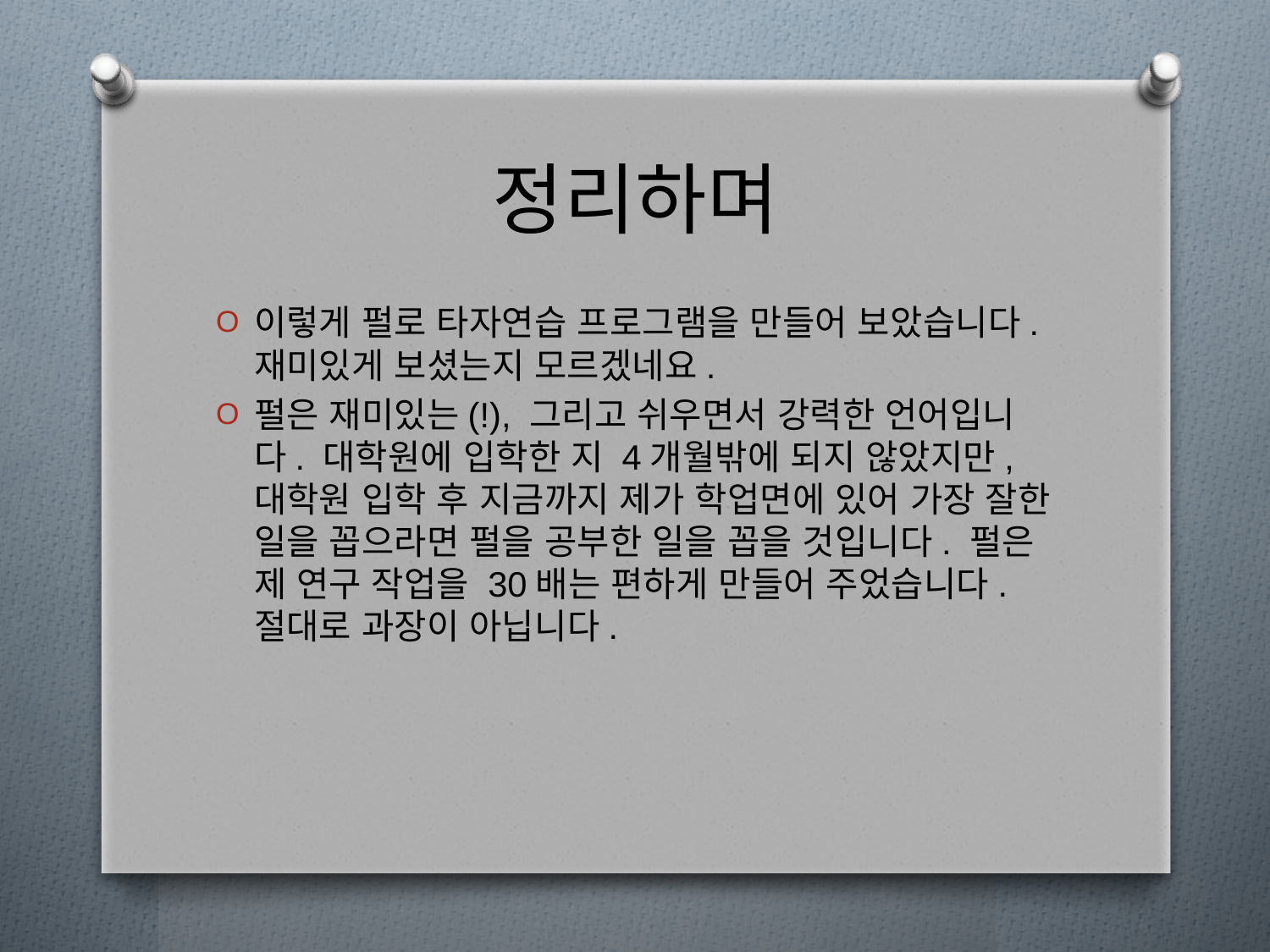

# 정리하며
이렇게 펄로 타자연습 프로그램을 만들어 보았습니다. 재미있게 보셨는지 모르겠네요.
펄은 재미있는(!), 그리고 쉬우면서 강력한 언어입니다. 대학원에 입학한 지 4개월밖에 되지 않았지만, 대학원 입학 후 지금까지 제가 학업면에 있어 가장 잘한 일을 꼽으라면 펄을 공부한 일을 꼽을 것입니다. 펄은 제 연구 작업을 30배는 편하게 만들어 주었습니다. 절대로 과장이 아닙니다.